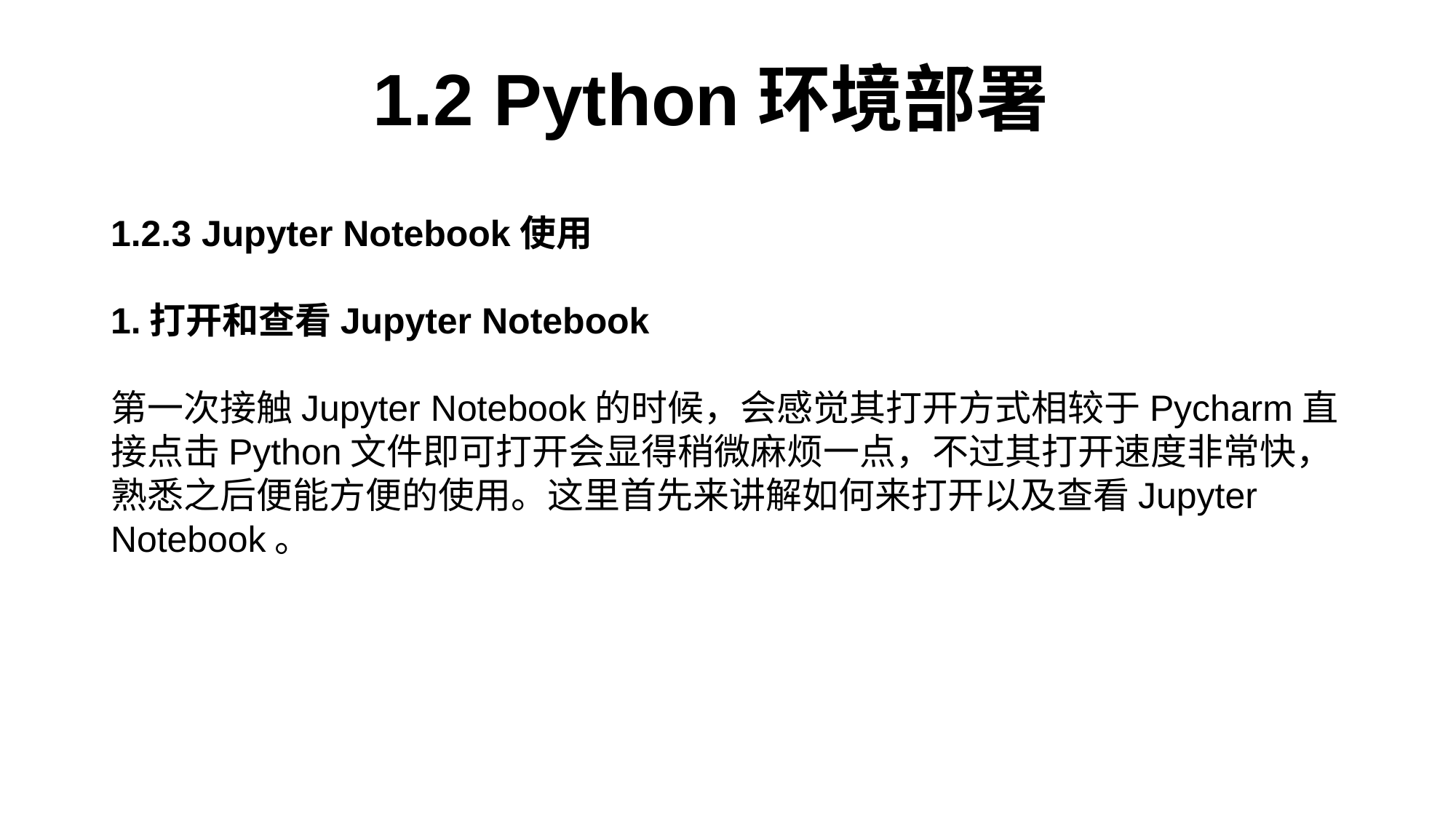

1.2 Python环境部署
1.2.3 Jupyter Notebook使用

1.打开和查看Jupyter Notebook

第一次接触Jupyter Notebook的时候，会感觉其打开方式相较于Pycharm直接点击Python文件即可打开会显得稍微麻烦一点，不过其打开速度非常快，熟悉之后便能方便的使用。这里首先来讲解如何来打开以及查看Jupyter Notebook。